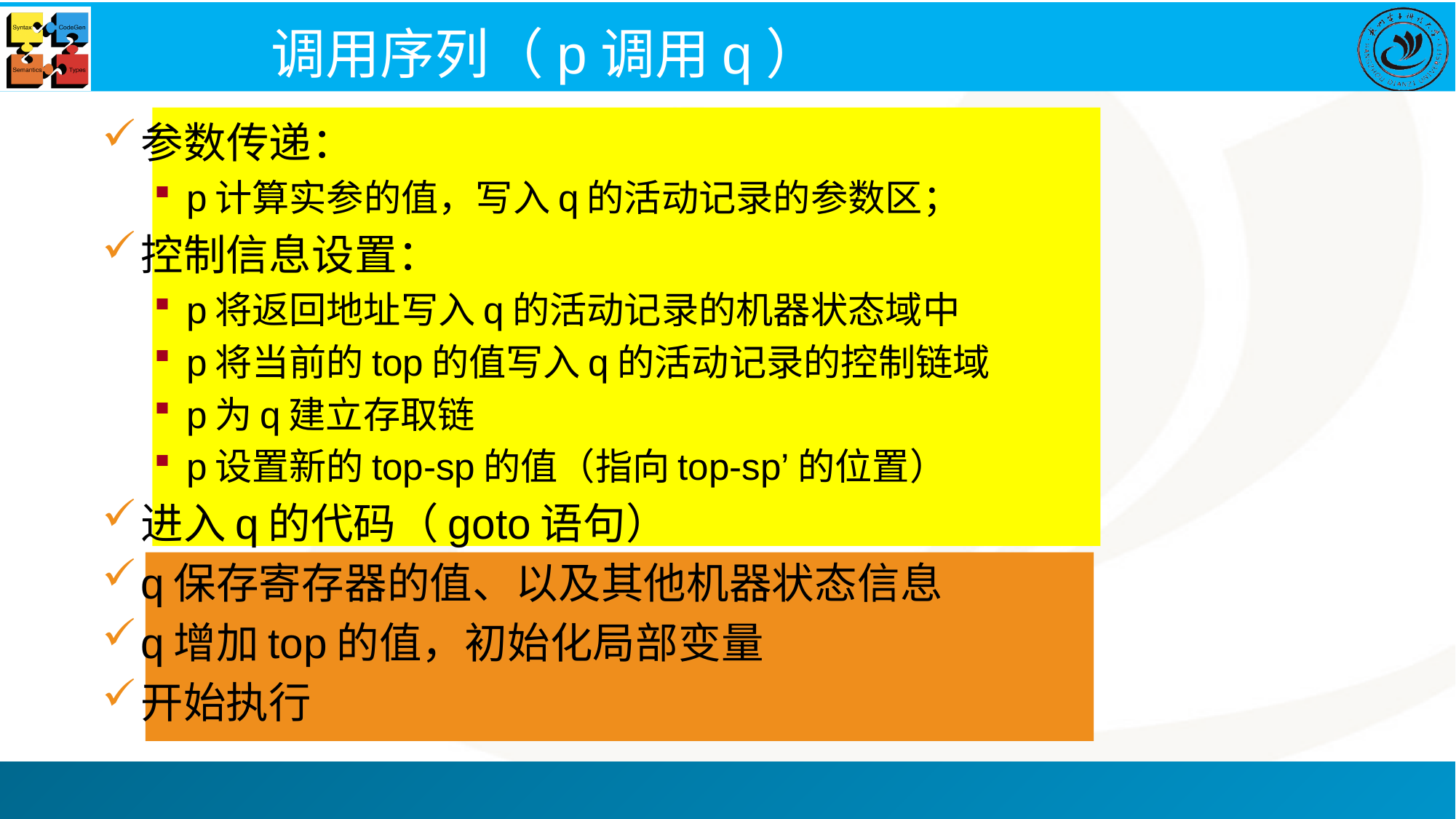

调用序列（p调用q）

参数传递：
p计算实参的值，写入q的活动记录的参数区；
控制信息设置：
p将返回地址写入q的活动记录的机器状态域中
p将当前的top的值写入q的活动记录的控制链域
p为q建立存取链
p设置新的top-sp的值（指向top-sp’的位置）
进入q的代码（goto语句）
q保存寄存器的值、以及其他机器状态信息
q增加top的值，初始化局部变量
开始执行

33